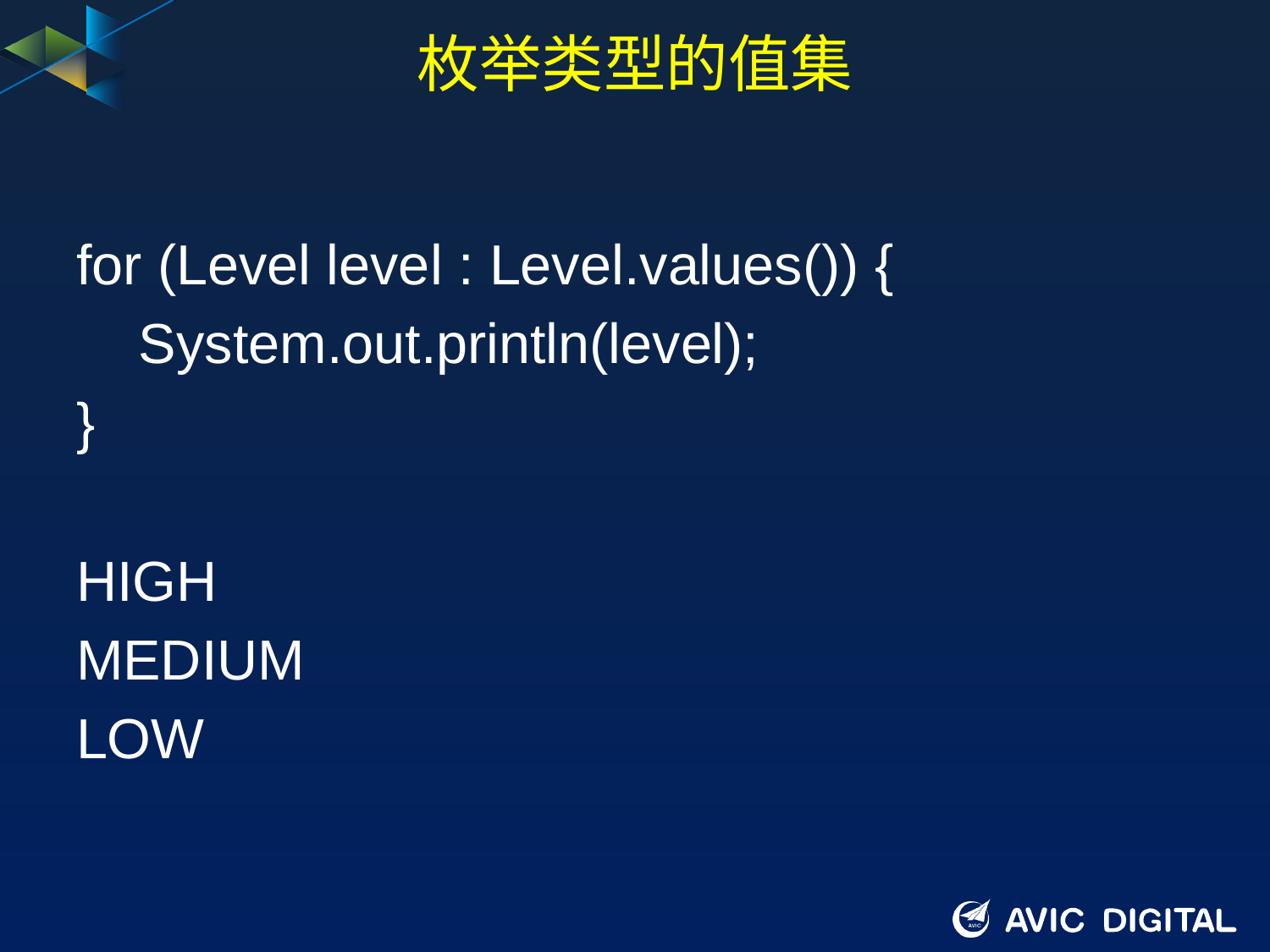

# 枚举类型的值集
for (Level level : Level.values()) {
    System.out.println(level);
}

HIGH
MEDIUM
LOW